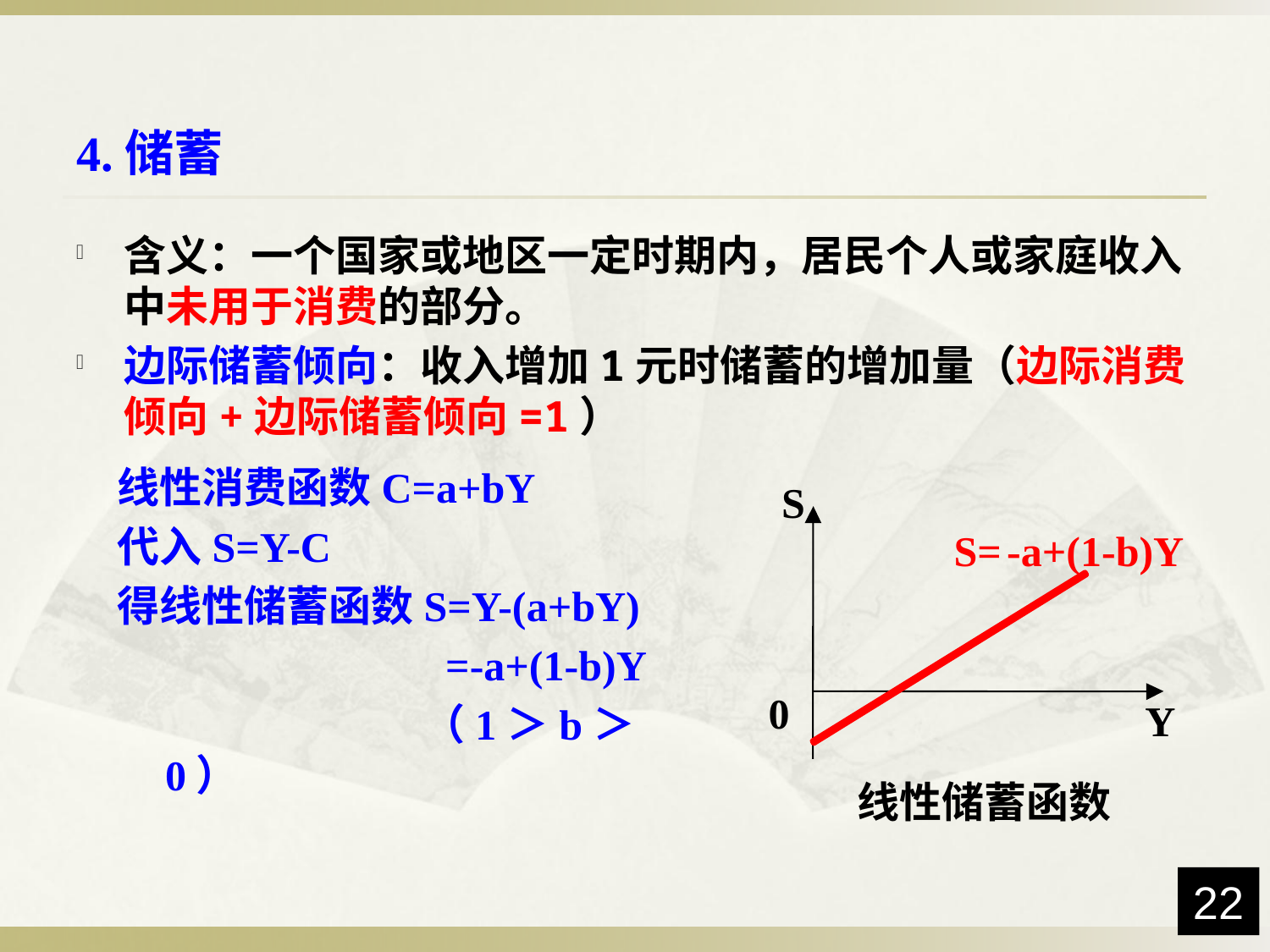

# 4.储蓄
含义：一个国家或地区一定时期内，居民个人或家庭收入中未用于消费的部分。
边际储蓄倾向：收入增加1元时储蓄的增加量（边际消费倾向+边际储蓄倾向=1）

线性消费函数C=a+bY
代入S=Y-C
得线性储蓄函数S=Y-(a+bY)
                               =-a+(1-b)Y
                               （1＞b＞0）
S

S=
-a+(1-b)Y

0

Y
线性储蓄函数
22